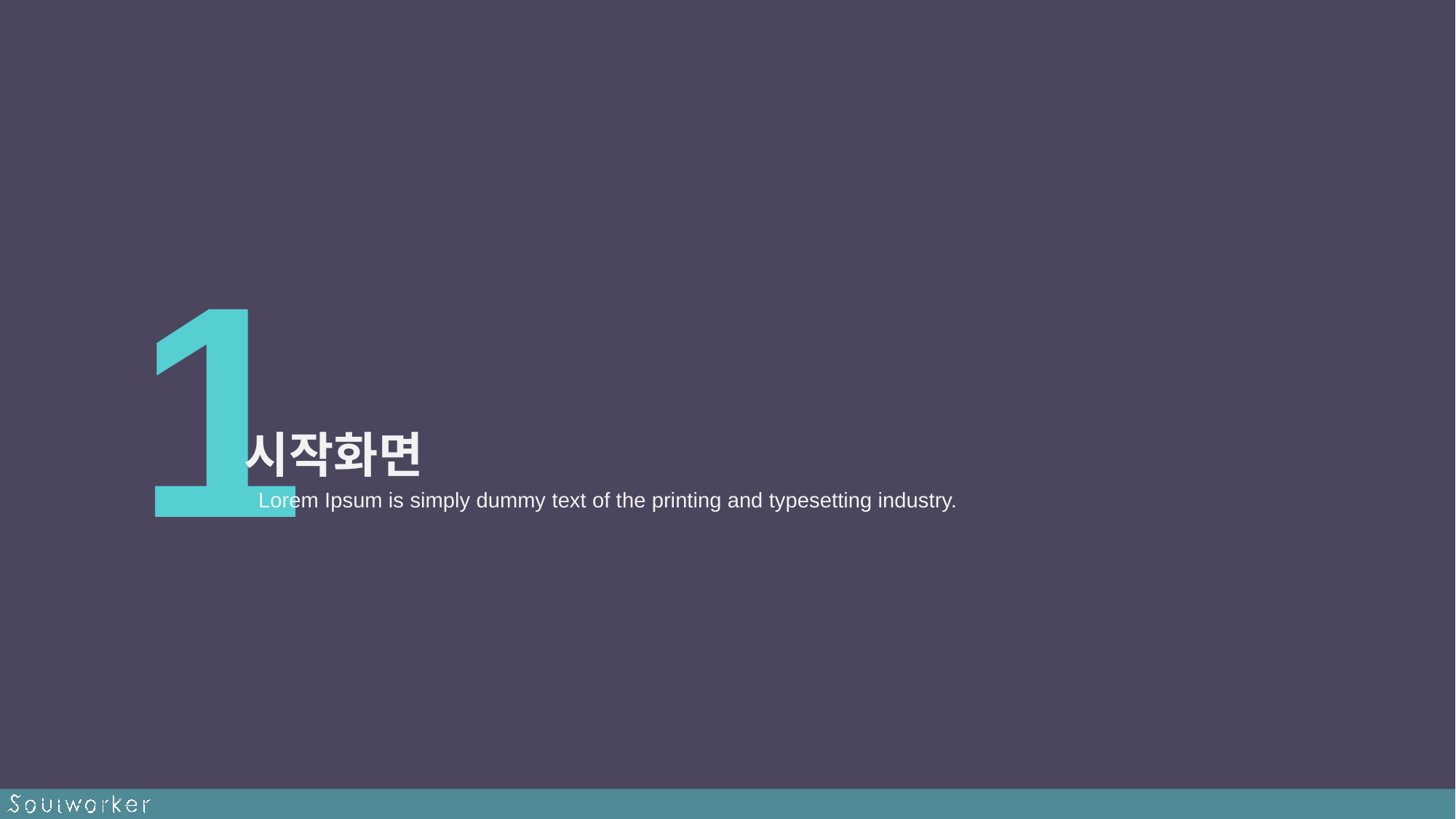

1
시작화면
Lorem Ipsum is simply dummy text of the printing and typesetting industry.